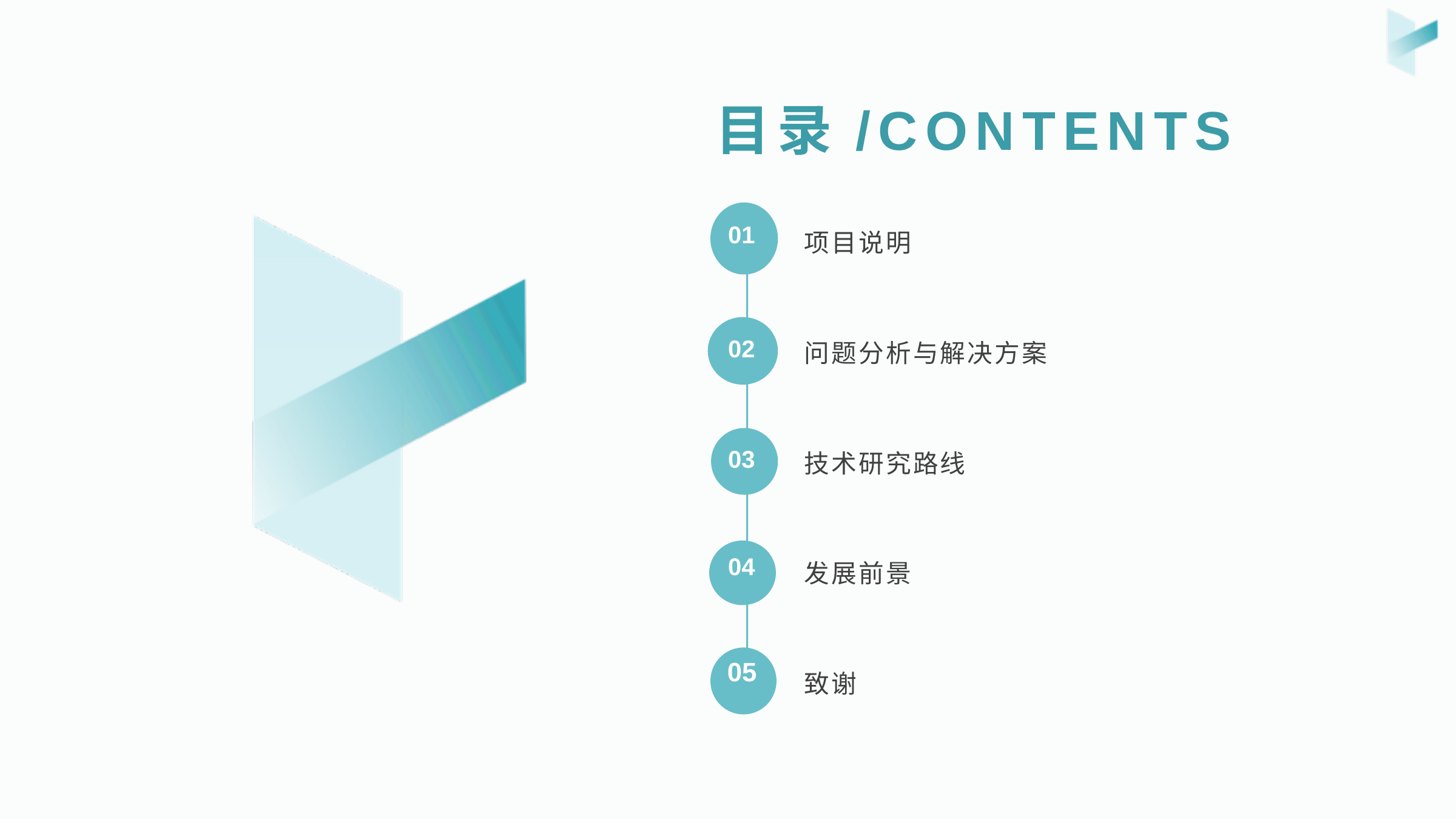

目录/CONTENTS

01
项目说明

问题分析与解决方案
02

技术研究路线
03

04
发展前景

05
致谢